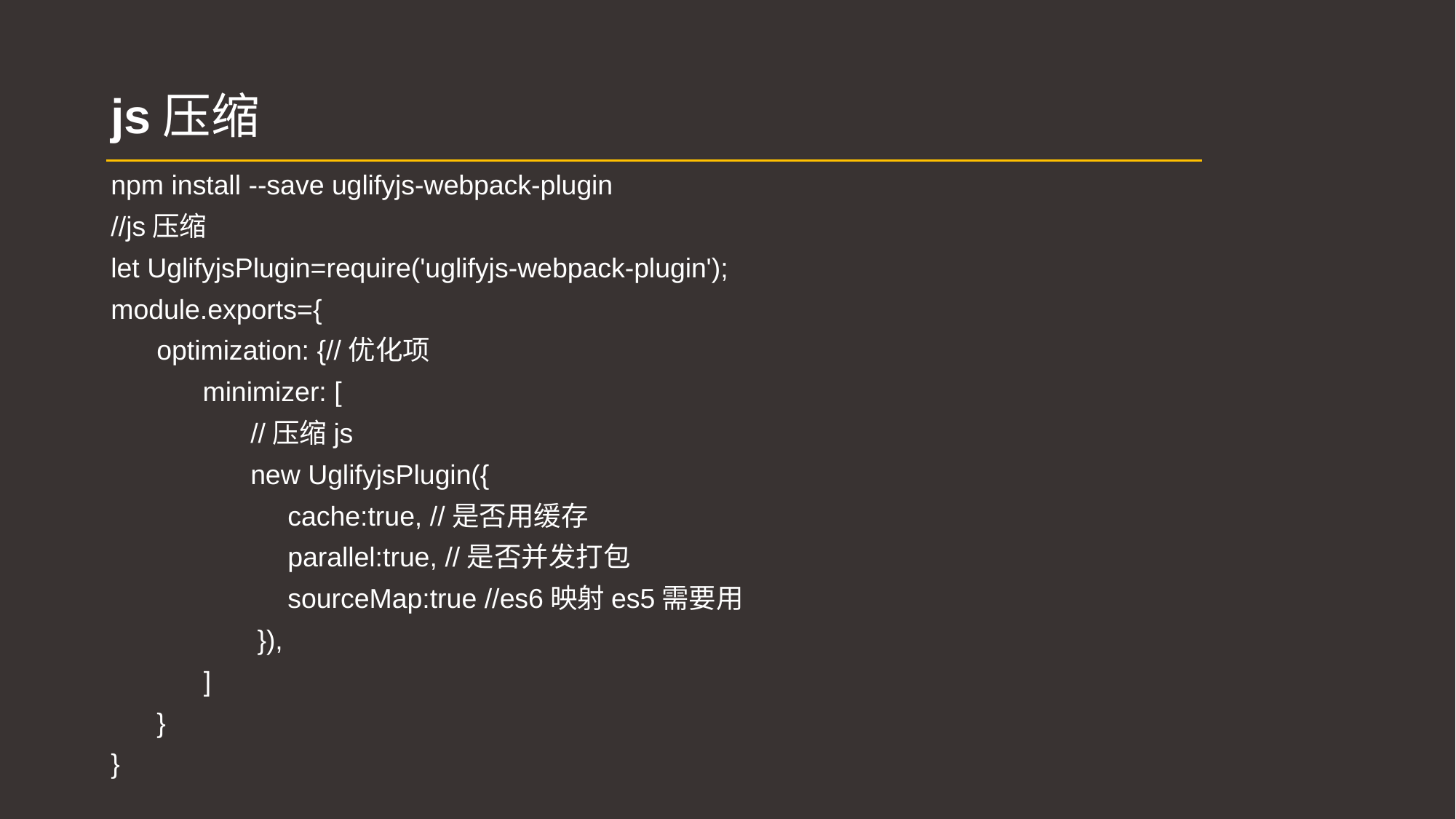

# js压缩
npm install --save uglifyjs-webpack-plugin
//js压缩
let UglifyjsPlugin=require('uglifyjs-webpack-plugin');
module.exports={
      optimization: {//优化项
            minimizer: [
	    //压缩js
	    new UglifyjsPlugin({
                cache:true, //是否用缓存
                parallel:true, //是否并发打包
                sourceMap:true //es6映射es5需要用
            }),
     ]
      }
}